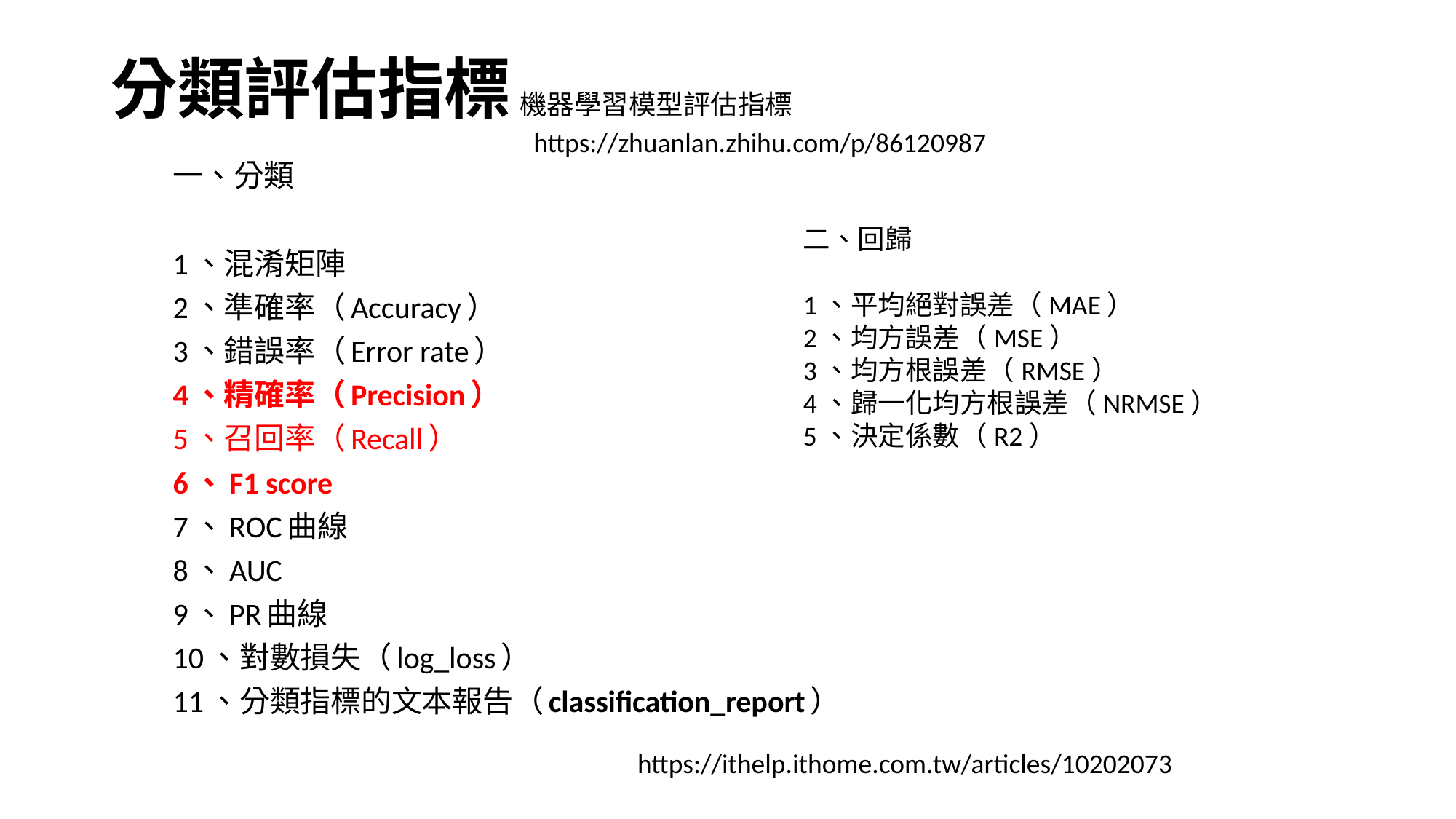

# 分類評估指標
機器學習模型評估指標
https://zhuanlan.zhihu.com/p/86120987
一、分類

1、混淆矩陣
2、準確率（Accuracy）
3、錯誤率（Error rate）
4、精確率（Precision）
5、召回率（Recall）
6、F1 score
7、ROC曲線
8、AUC
9、PR曲線
10、對數損失（log_loss）
11、分類指標的文本報告（classification_report）
二、回歸

1、平均絕對誤差（MAE）
2、均方誤差（MSE）
3、均方根誤差（RMSE）
4、歸一化均方根誤差（NRMSE）
5、決定係數（R2）
https://ithelp.ithome.com.tw/articles/10202073